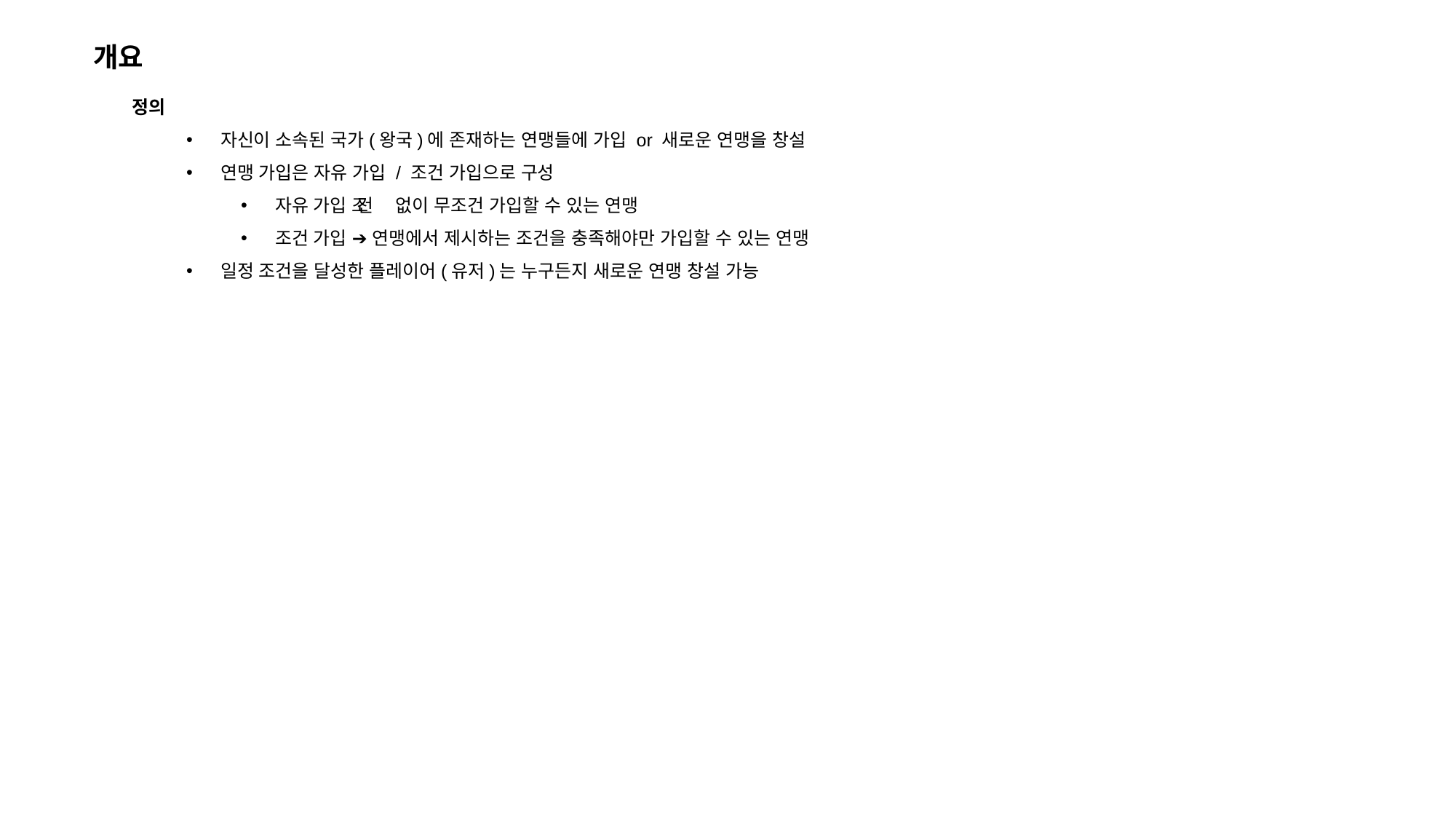

개요
정의
자신이 소속된 국가(왕국)에 존재하는 연맹들에 가입 or 새로운 연맹을 창설
연맹 가입은 자유 가입 / 조건 가입으로 구성
자유 가입 ➔ 조건 없이 무조건 가입할 수 있는 연맹
조건 가입 ➔ 연맹에서 제시하는 조건을 충족해야만 가입할 수 있는 연맹
일정 조건을 달성한 플레이어(유저)는 누구든지 새로운 연맹 창설 가능